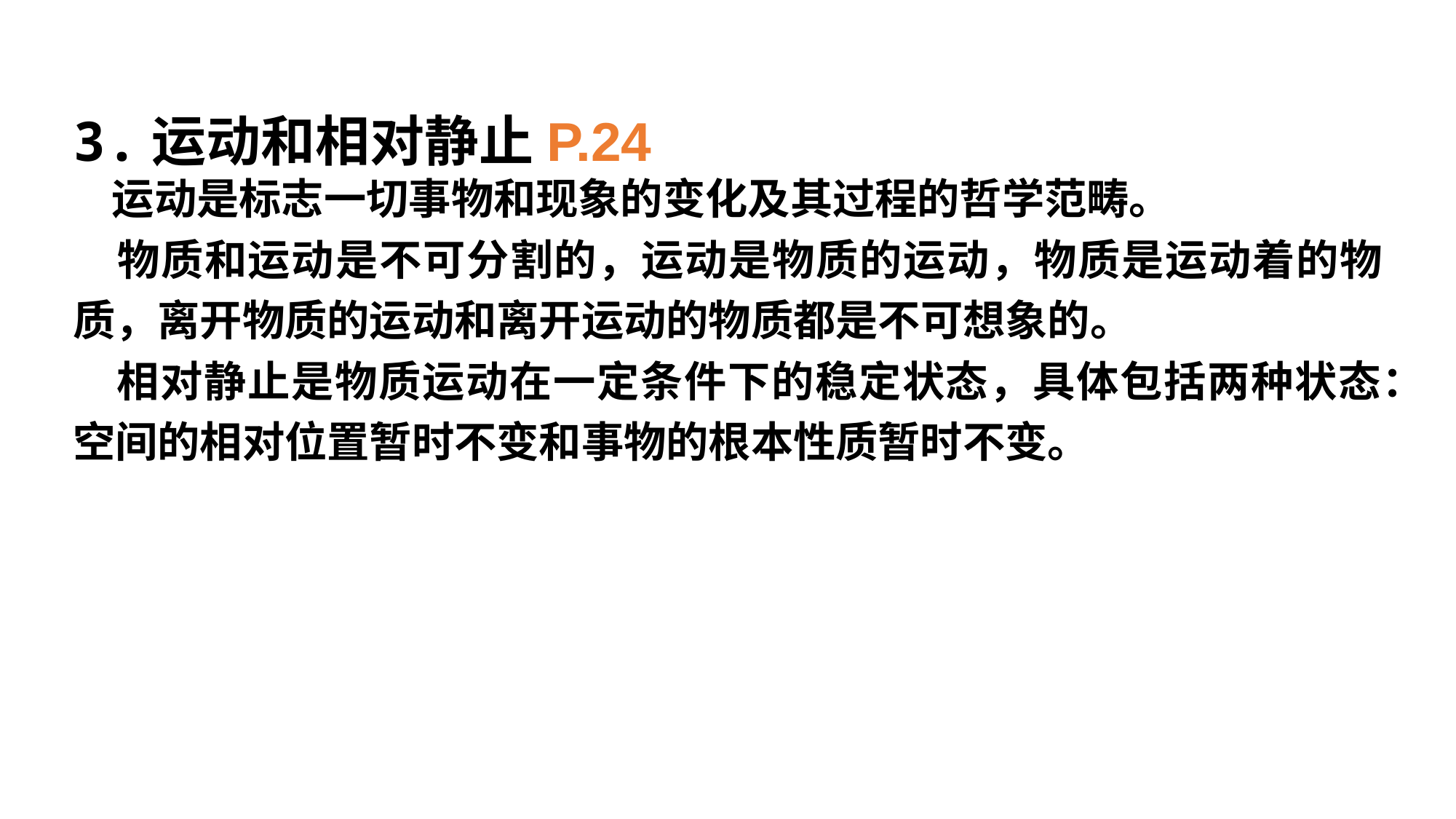

3.运动和相对静止P.24
   运动是标志一切事物和现象的变化及其过程的哲学范畴。
   物质和运动是不可分割的，运动是物质的运动，物质是运动着的物质，离开物质的运动和离开运动的物质都是不可想象的。
   相对静止是物质运动在一定条件下的稳定状态，具体包括两种状态：空间的相对位置暂时不变和事物的根本性质暂时不变。